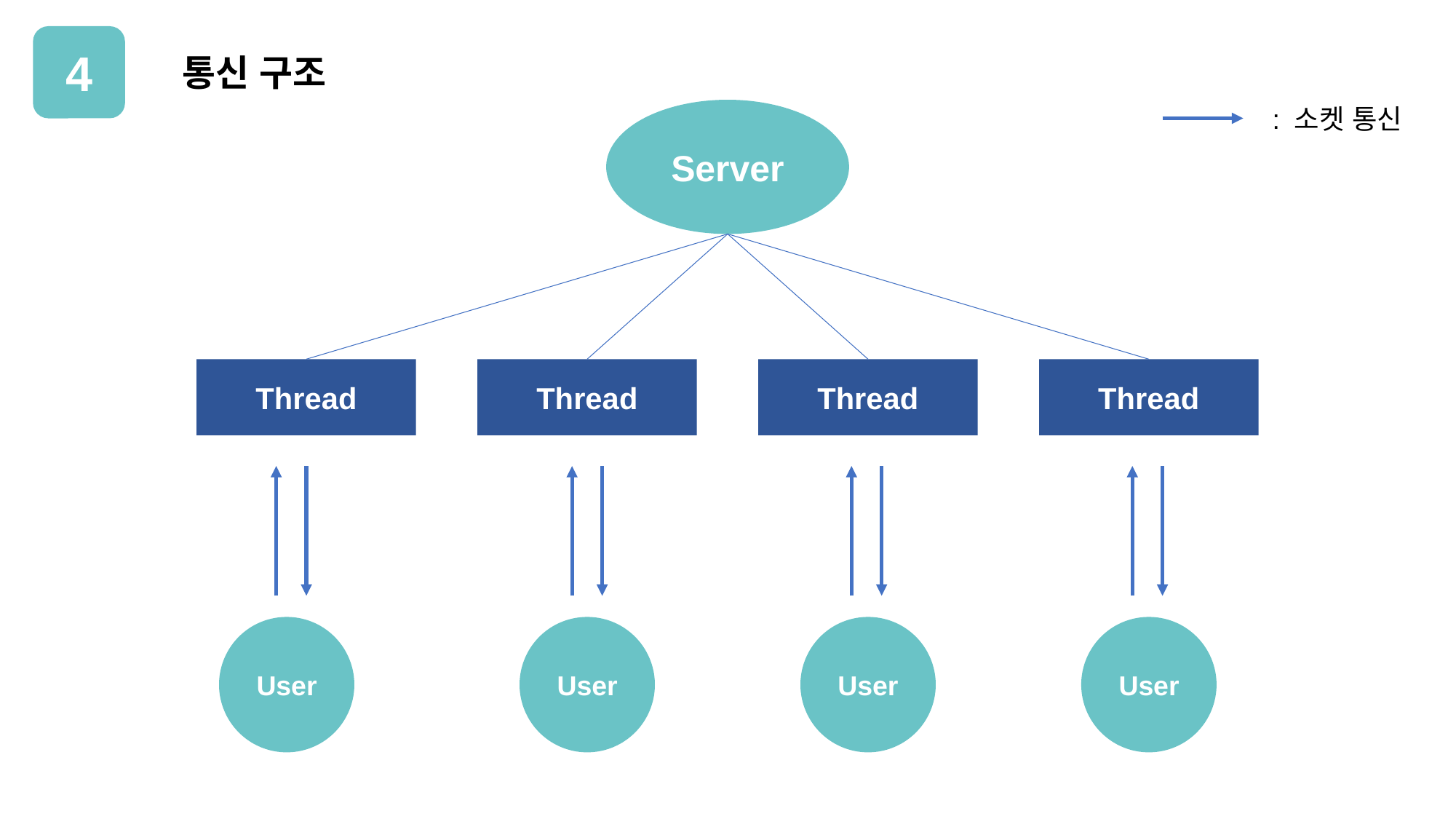

4
통신 구조
: 소켓 통신
Server
Thread
Thread
Thread
Thread
User
User
User
User